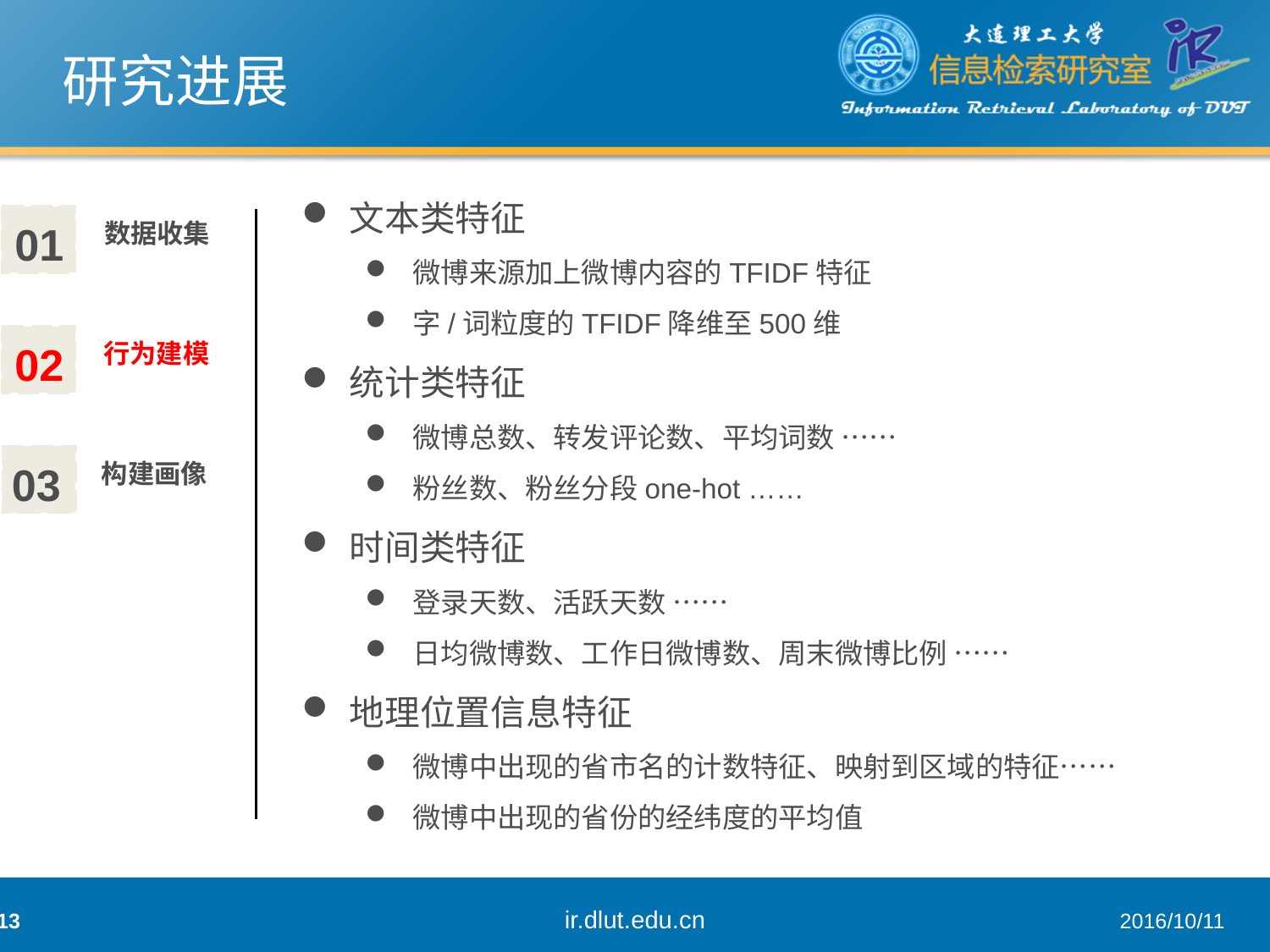

# 研究进展
文本类特征
微博来源加上微博内容的TFIDF特征
字/词粒度的TFIDF降维至500维
统计类特征
微博总数、转发评论数、平均词数 ……
粉丝数、粉丝分段one-hot ……
时间类特征
登录天数、活跃天数 ……
日均微博数、工作日微博数、周末微博比例 ……
地理位置信息特征
微博中出现的省市名的计数特征、映射到区域的特征……
微博中出现的省份的经纬度的平均值

01
数据收集

02
行为建模

03
构建画像